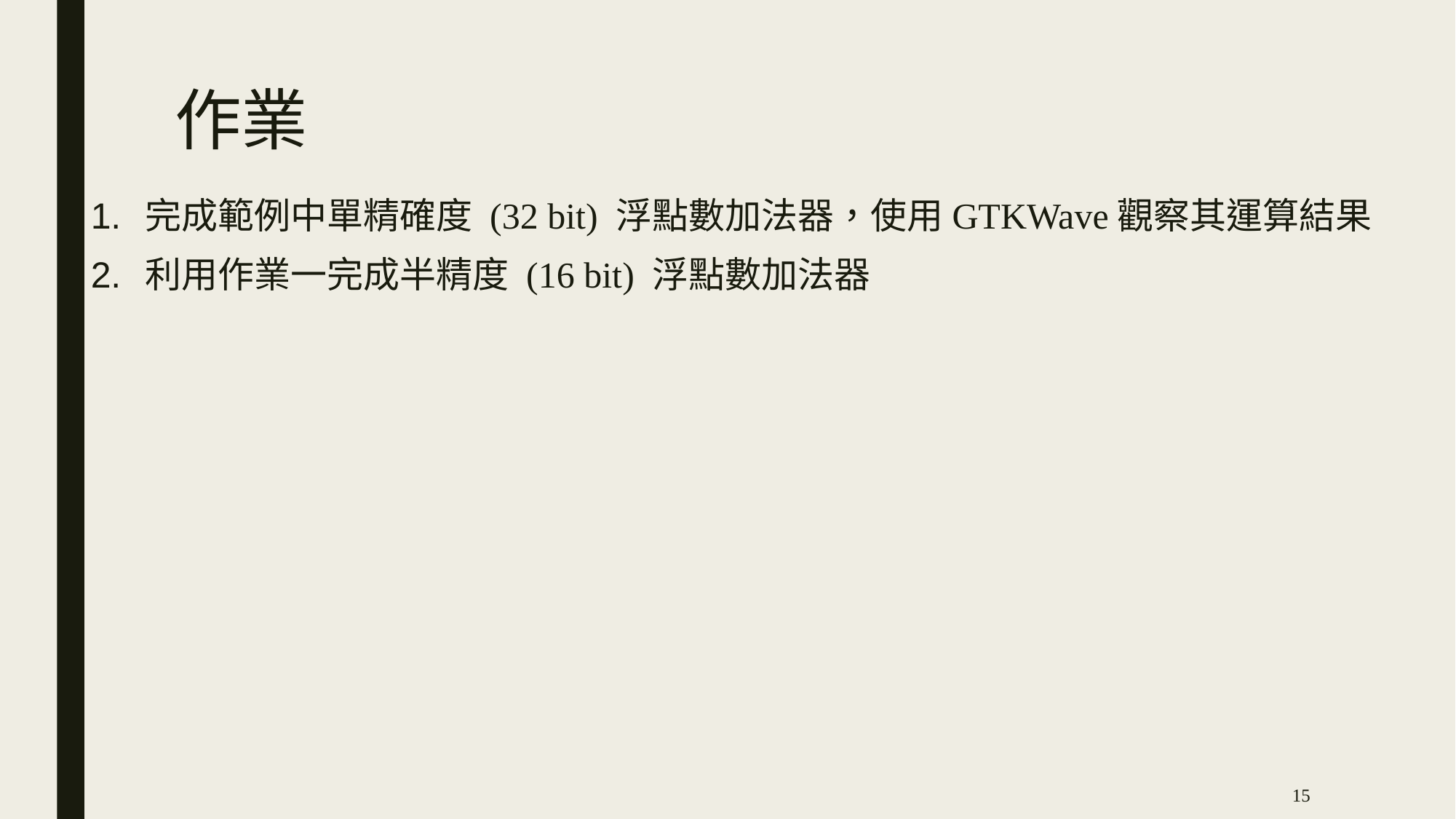

# 作業
完成範例中單精確度 (32 bit) 浮點數加法器，使用GTKWave觀察其運算結果
利用作業一完成半精度 (16 bit) 浮點數加法器

15